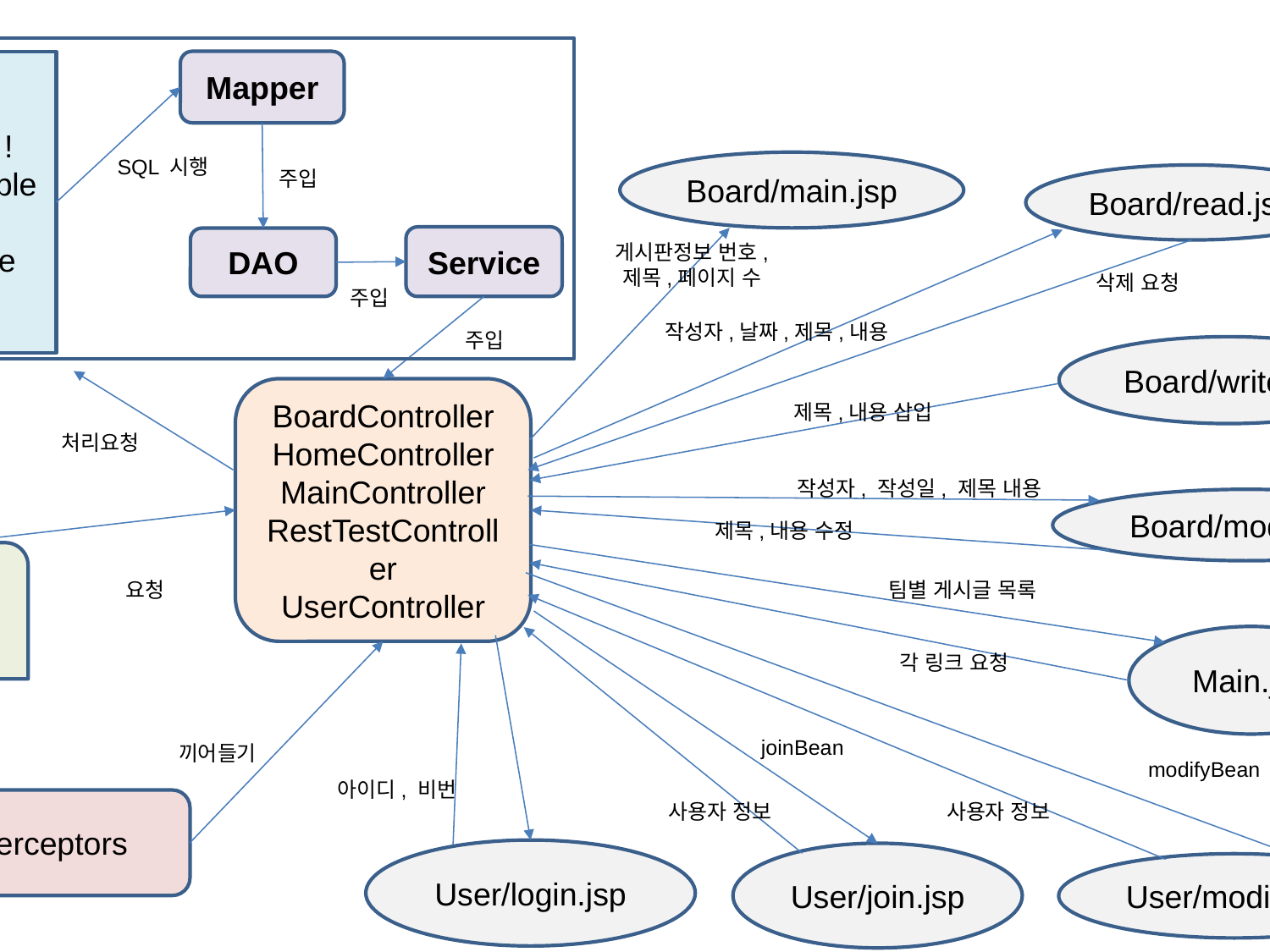

Mapper
데이터베이스!
Board_info_table
User_table
Content_table
SQL 시행
Board/main.jsp
주입
Board/read.jsp
Service
DAO
게시판정보 번호,
제목,페이지 수
삭제 요청
주입
작성자,날짜,제목,내용
주입
Board/write.jsp
BoardController
HomeController
MainController
RestTestController
UserController
제목,내용 삽입
처리요청
작성자, 작성일, 제목 내용
Board/modify.jsp
제목,내용 수정
사용자
요청
팀별 게시글 목록
Main.jsp
각 링크 요청

joinBean
끼어들기
modifyBean
아이디, 비번
사용자 정보
사용자 정보
Interceptors
User/login.jsp
User/join.jsp
User/modify.jsp